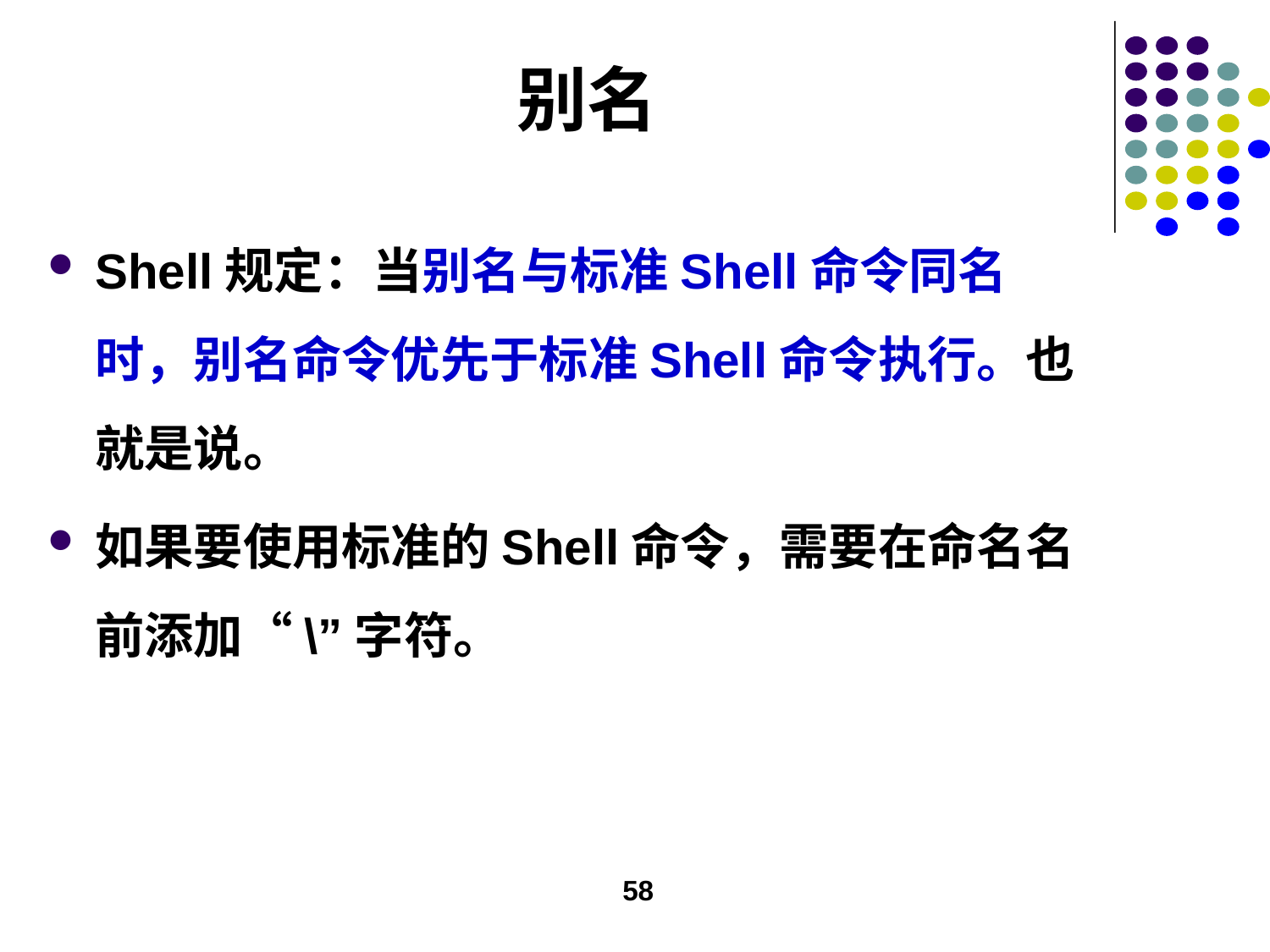

# 别名
Shell规定：当别名与标准Shell命令同名时，别名命令优先于标准Shell命令执行。也就是说。
如果要使用标准的Shell命令，需要在命名名前添加“\”字符。

58